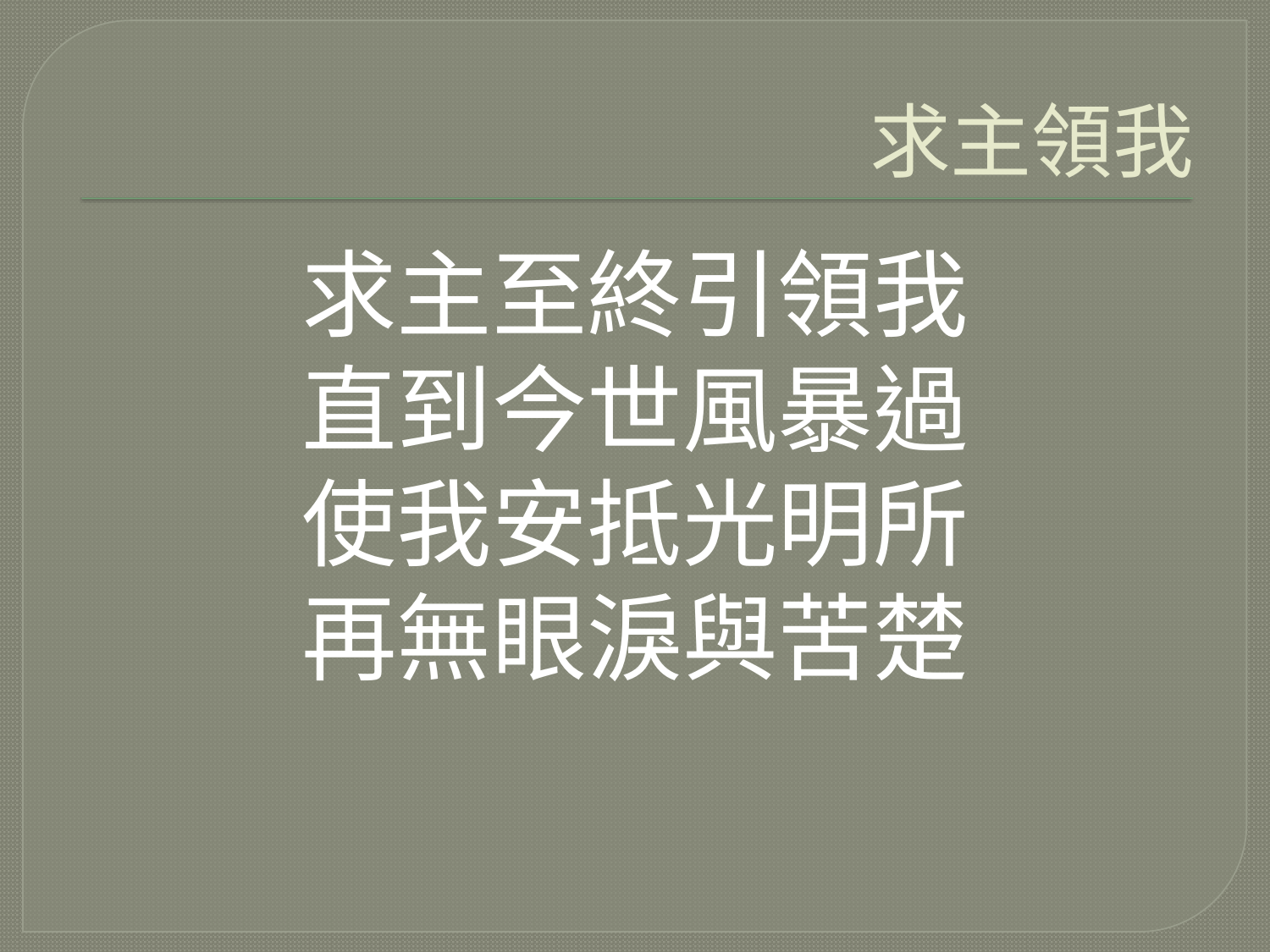

# 求主領我
求主至終引領我
直到今世風暴過
使我安抵光明所
再無眼淚與苦楚